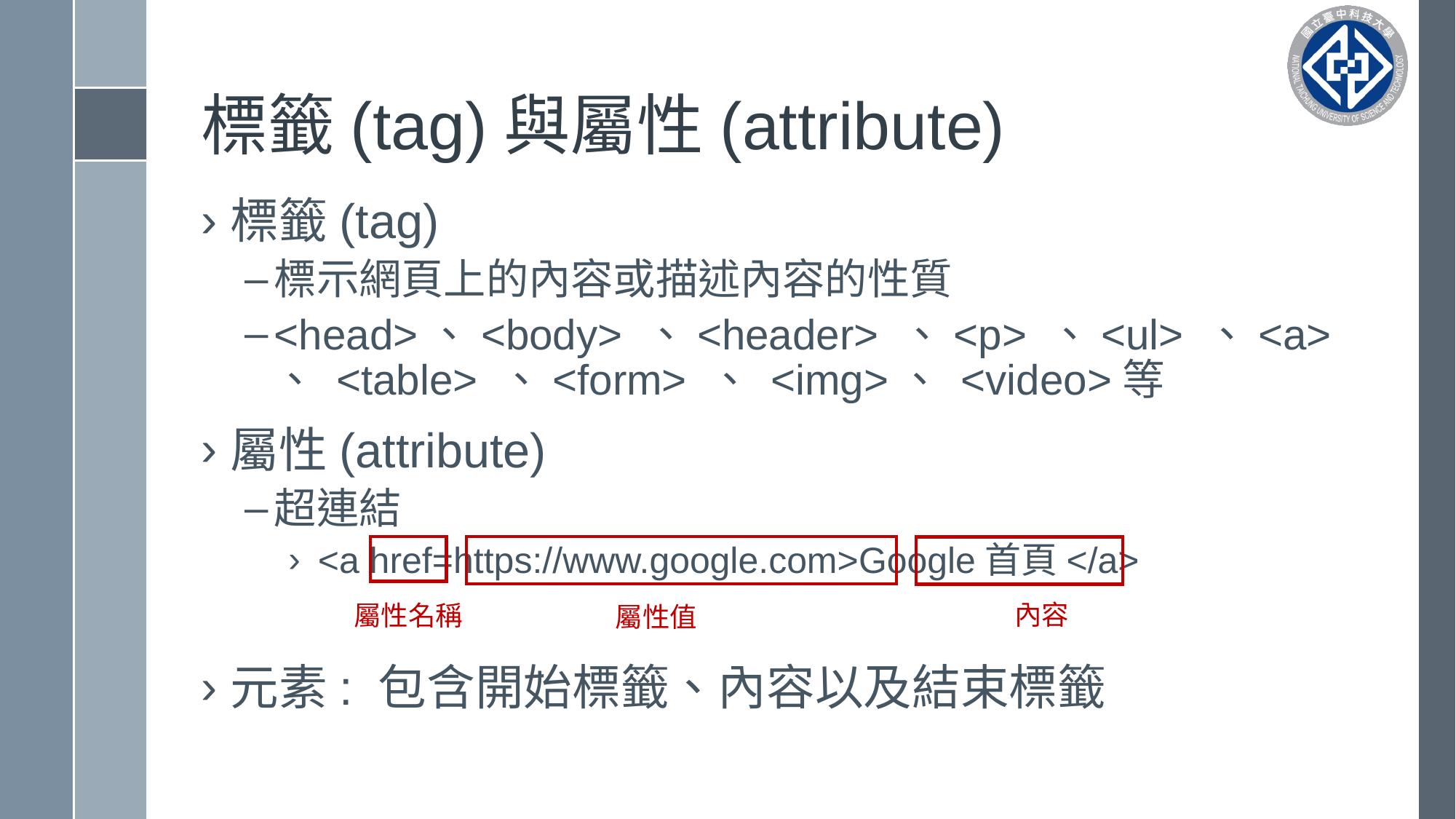

# 標籤(tag)與屬性(attribute)
標籤(tag)
標示網頁上的內容或描述內容的性質
<head>、<body> 、<header> 、<p> 、<ul> 、<a> 、 <table> 、<form> 、 <img>、 <video>等
屬性(attribute)
超連結
<a href=https://www.google.com>Google首頁</a>

元素: 包含開始標籤、內容以及結束標籤

內容
屬性名稱
屬性值